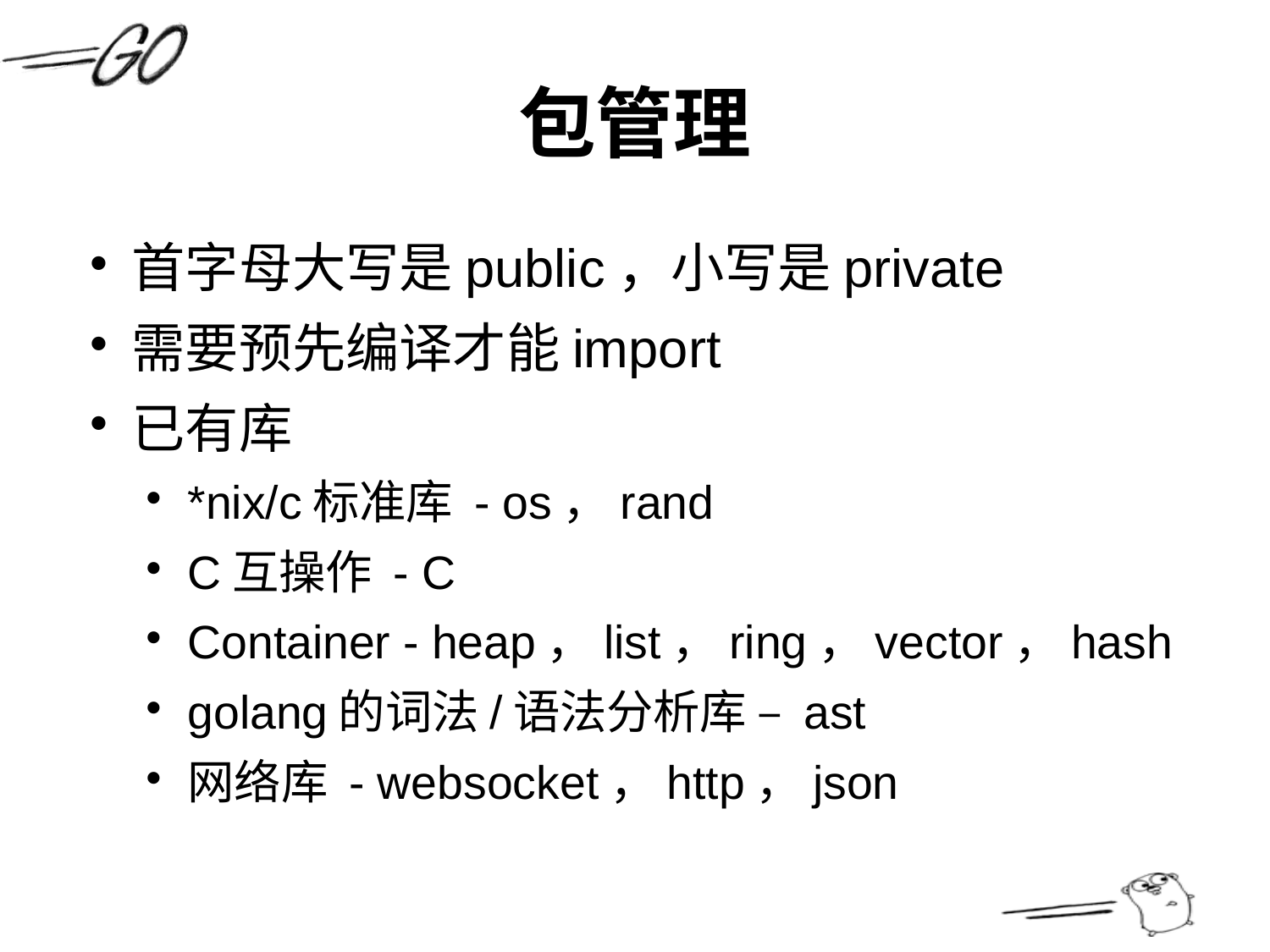

包管理
首字母大写是public，小写是private
需要预先编译才能import
已有库
*nix/c标准库 - os，rand
C互操作 - C
Container - heap，list，ring，vector，hash
golang的词法/语法分析库 – ast
网络库 - websocket，http，json